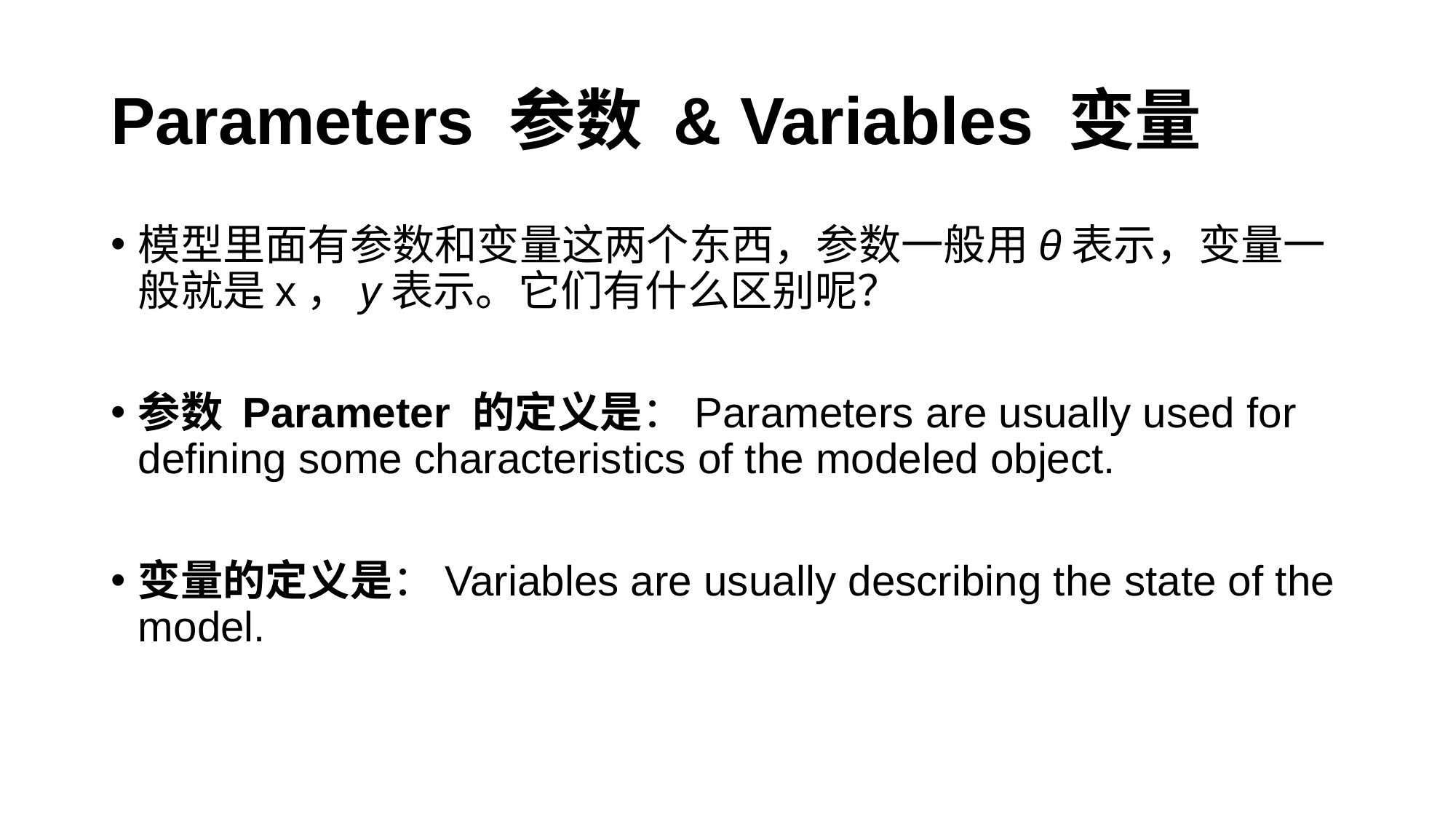

# Parameters 参数 & Variables 变量
模型里面有参数和变量这两个东西，参数一般用θ表示，变量一般就是x，y表示。它们有什么区别呢？

参数 Parameter 的定义是：Parameters are usually used for defining some characteristics of the modeled object.

变量的定义是：Variables are usually describing the state of the model.